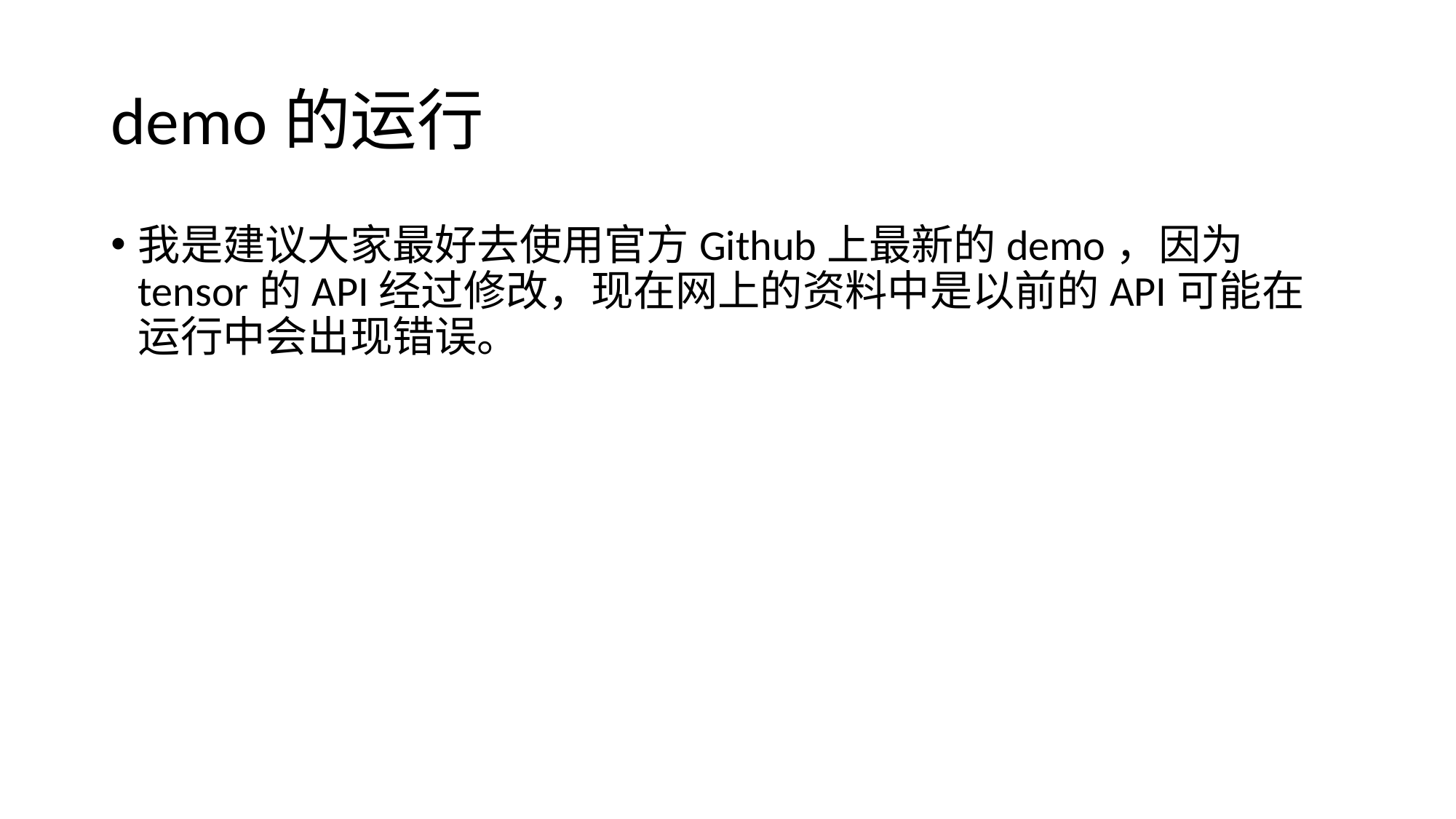

# demo的运行
我是建议大家最好去使用官方Github上最新的demo，因为tensor的API经过修改，现在网上的资料中是以前的API可能在运行中会出现错误。